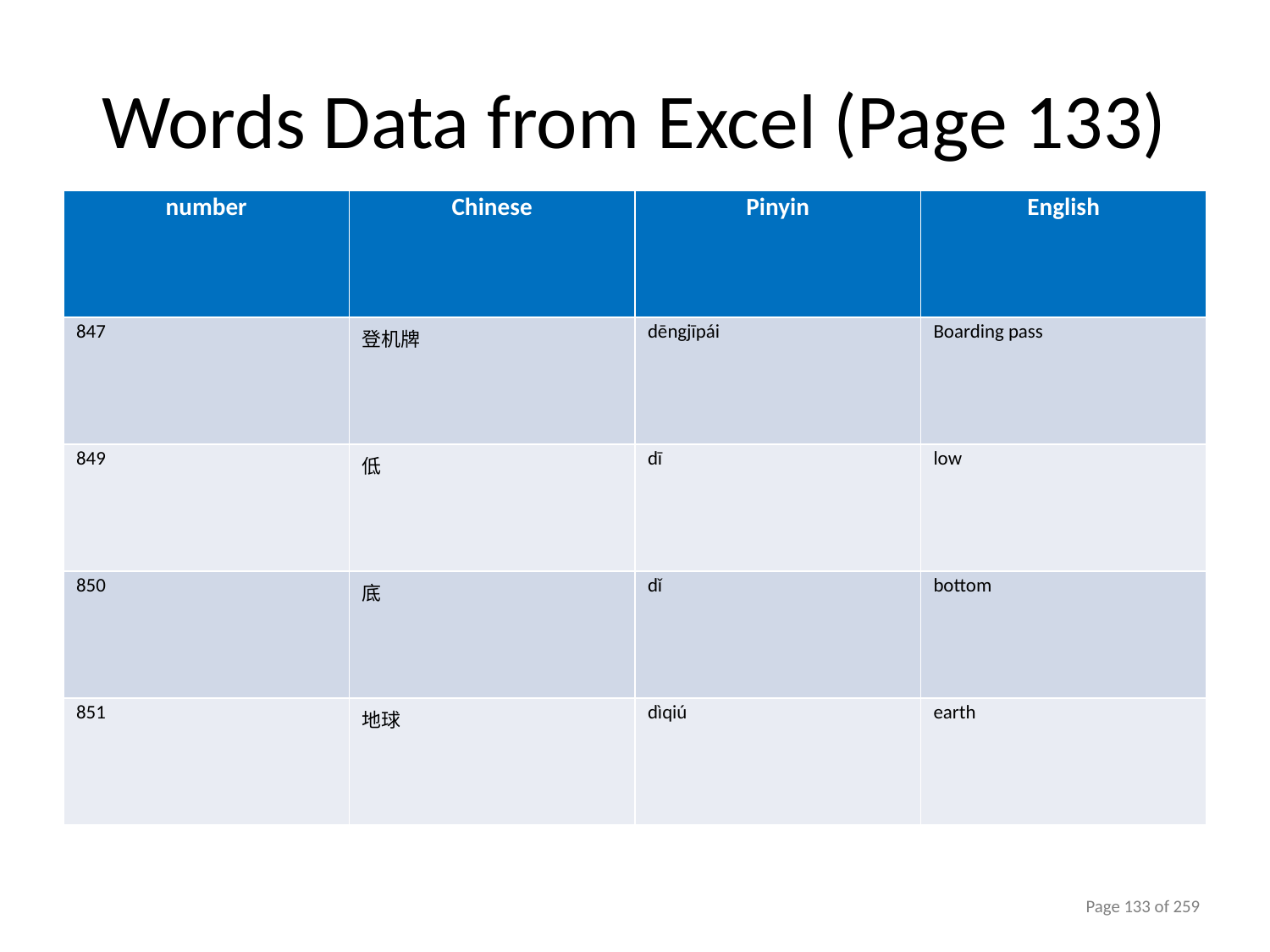

# Words Data from Excel (Page 133)
| number | Chinese | Pinyin | English |
| --- | --- | --- | --- |
| 847 | 登机牌 | dēngjīpái | Boarding pass |
| 849 | 低 | dī | low |
| 850 | 底 | dǐ | bottom |
| 851 | 地球 | dìqiú | earth |

Page 133 of 259